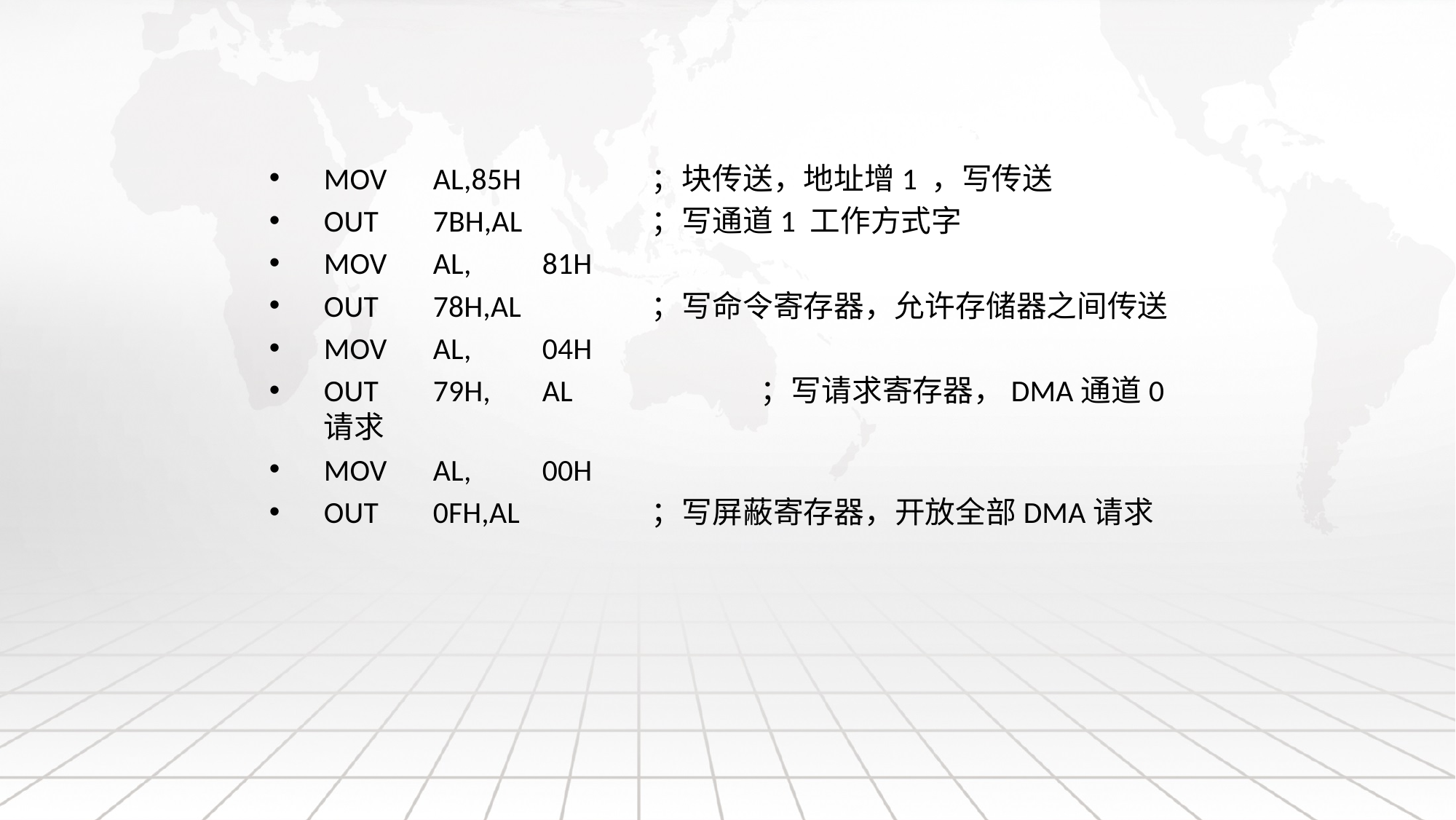

MOV	AL,85H		；块传送，地址增1 ，写传送
OUT	7BH,AL 		；写通道1 工作方式字
MOV	AL,	81H
OUT	78H,AL		；写命令寄存器，允许存储器之间传送
MOV	AL,	04H
OUT	79H,	AL		；写请求寄存器，DMA通道0请求
MOV	AL,	00H
OUT	0FH,AL		；写屏蔽寄存器，开放全部DMA请求